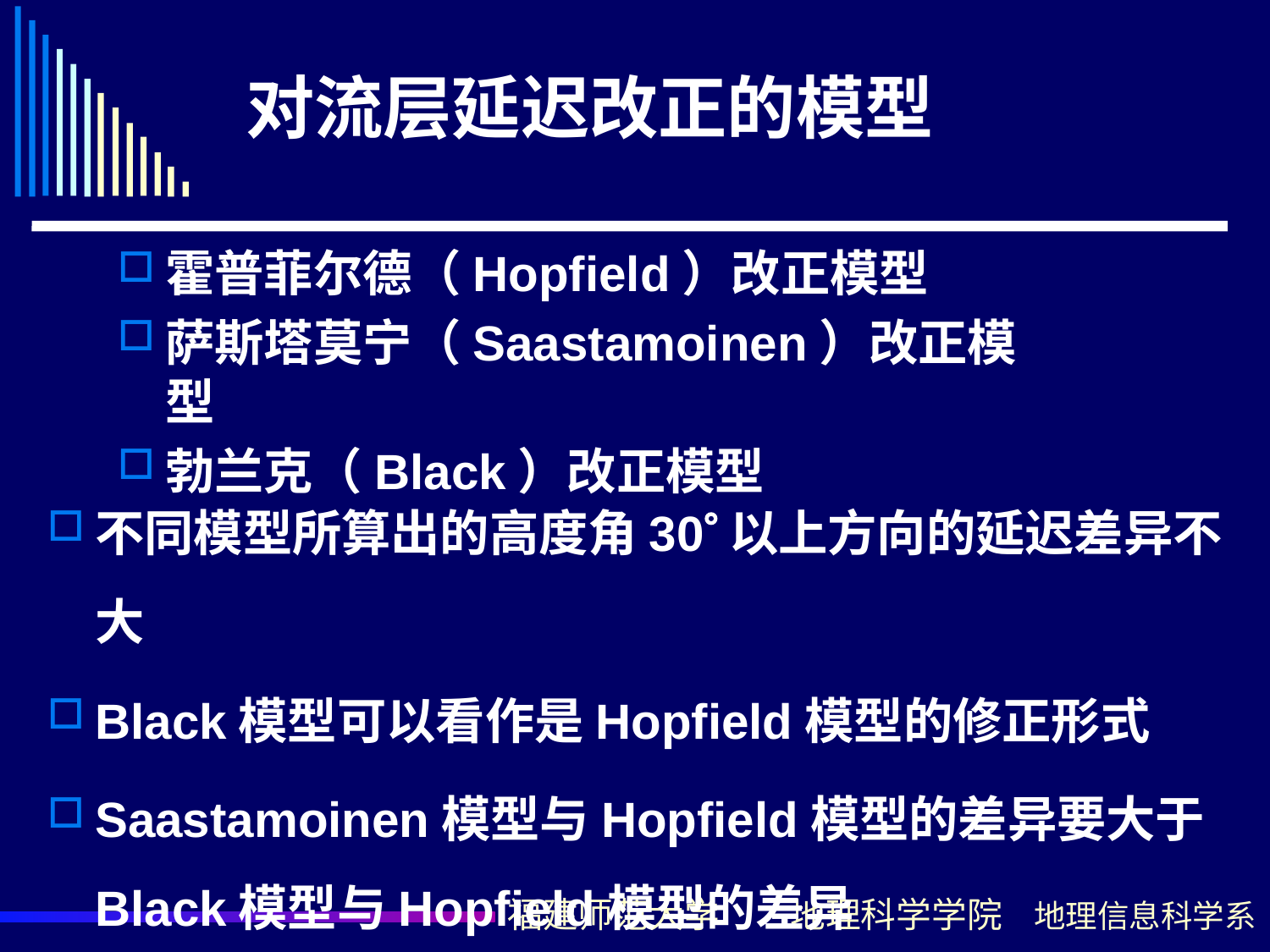

# 对流层延迟改正的模型
霍普菲尔德（Hopfield）改正模型
萨斯塔莫宁（Saastamoinen）改正模型
勃兰克（Black）改正模型
不同模型所算出的高度角30°以上方向的延迟差异不大
Black模型可以看作是Hopfield模型的修正形式
Saastamoinen模型与Hopfield模型的差异要大于Black模型与Hopfield模型的差异